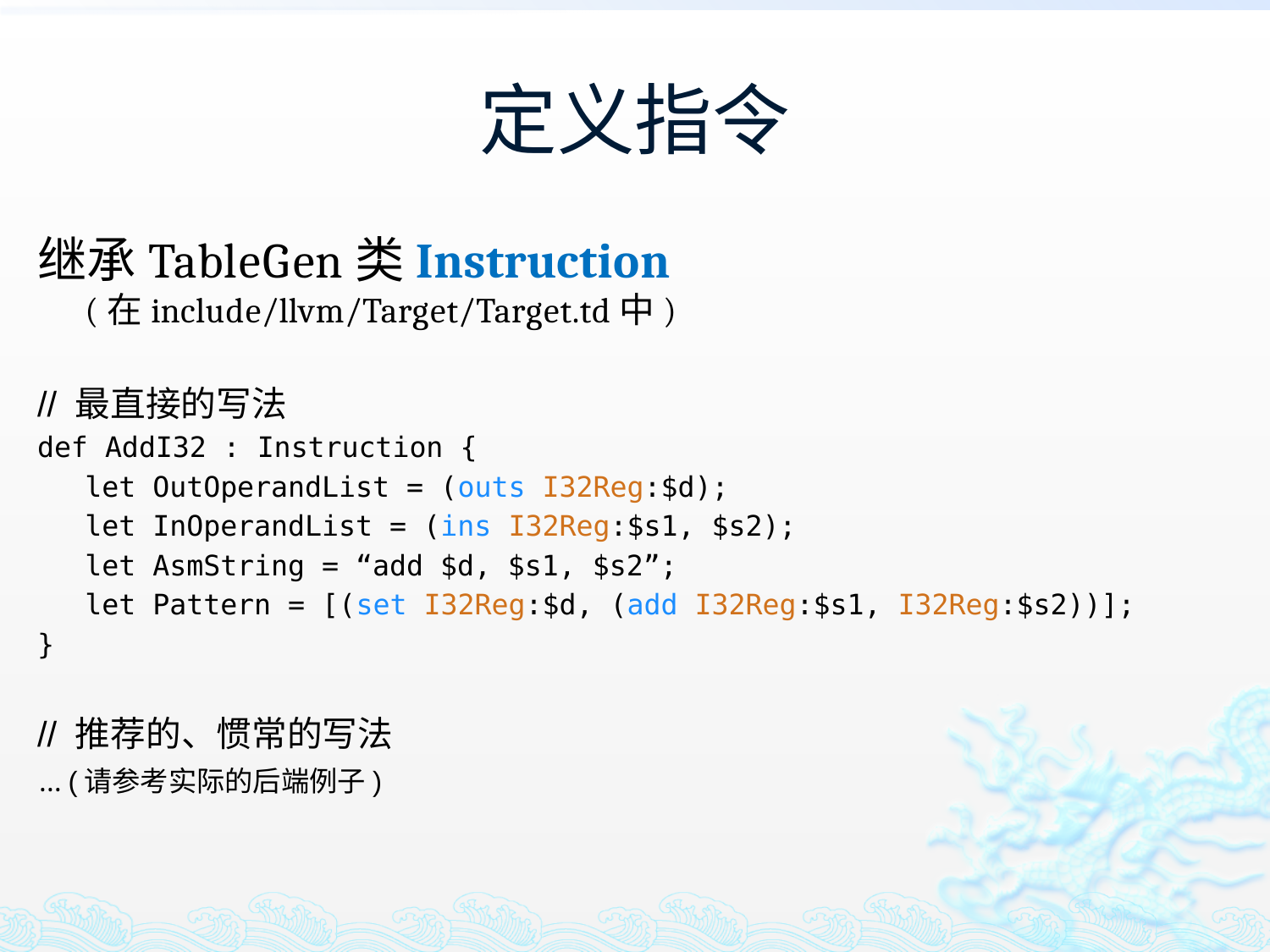

# 定义指令
继承TableGen类Instruction (在include/llvm/Target/Target.td中)

// 最直接的写法
def AddI32 : Instruction {
	let OutOperandList = (outs I32Reg:$d);
	let InOperandList = (ins I32Reg:$s1, $s2);
	let AsmString = “add $d, $s1, $s2”;
	let Pattern = [(set I32Reg:$d, (add I32Reg:$s1, I32Reg:$s2))];
}

// 推荐的、惯常的写法
… (请参考实际的后端例子)